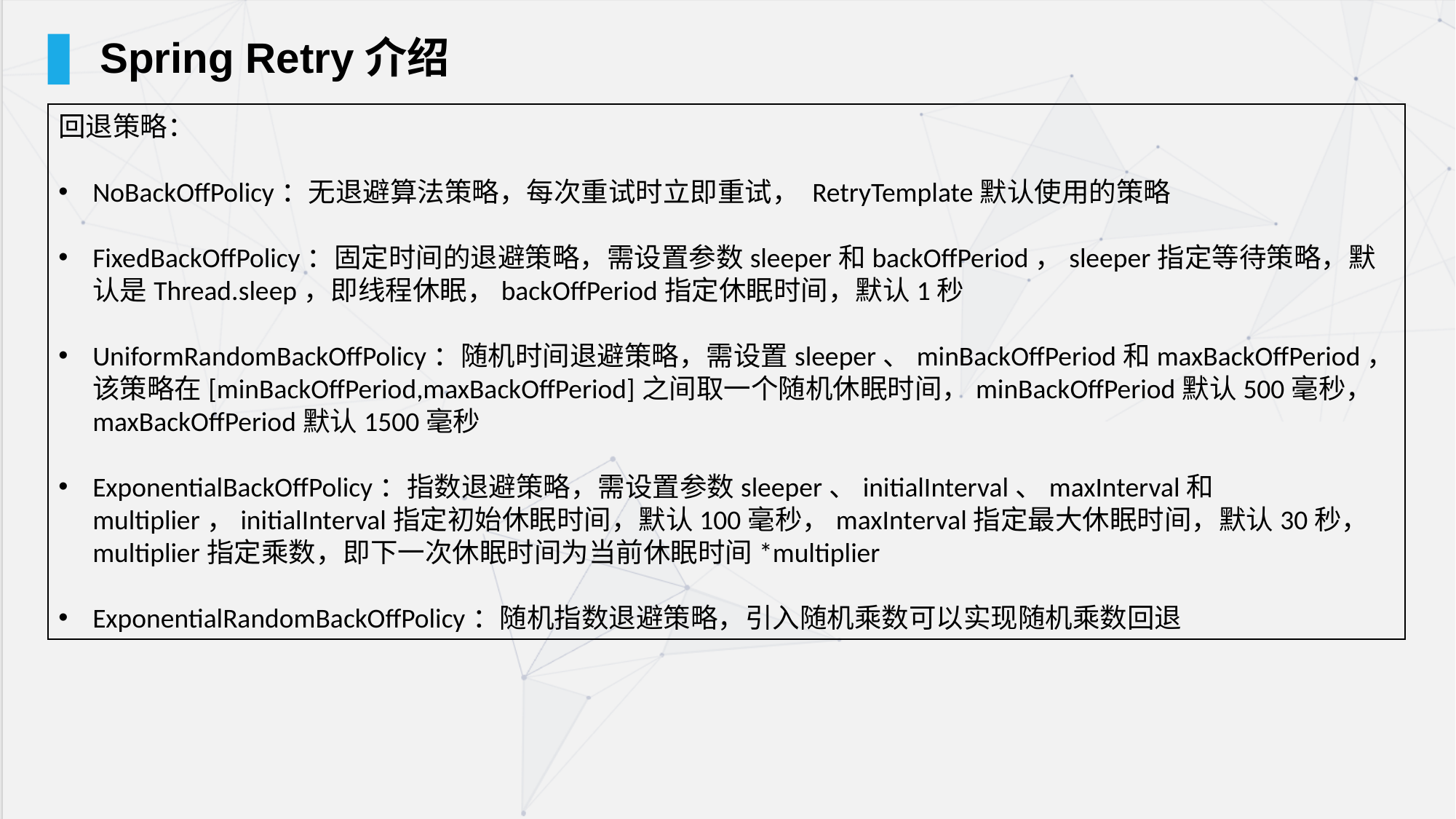

Spring Retry介绍

回退策略：

NoBackOffPolicy：无退避算法策略，每次重试时立即重试， RetryTemplate默认使用的策略

FixedBackOffPolicy：固定时间的退避策略，需设置参数sleeper和backOffPeriod，sleeper指定等待策略，默认是Thread.sleep，即线程休眠，backOffPeriod指定休眠时间，默认1秒

UniformRandomBackOffPolicy：随机时间退避策略，需设置sleeper、minBackOffPeriod和maxBackOffPeriod，该策略在[minBackOffPeriod,maxBackOffPeriod]之间取一个随机休眠时间，minBackOffPeriod默认500毫秒，maxBackOffPeriod默认1500毫秒

ExponentialBackOffPolicy：指数退避策略，需设置参数sleeper、initialInterval、maxInterval和multiplier，initialInterval指定初始休眠时间，默认100毫秒，maxInterval指定最大休眠时间，默认30秒，multiplier指定乘数，即下一次休眠时间为当前休眠时间*multiplier

ExponentialRandomBackOffPolicy：随机指数退避策略，引入随机乘数可以实现随机乘数回退